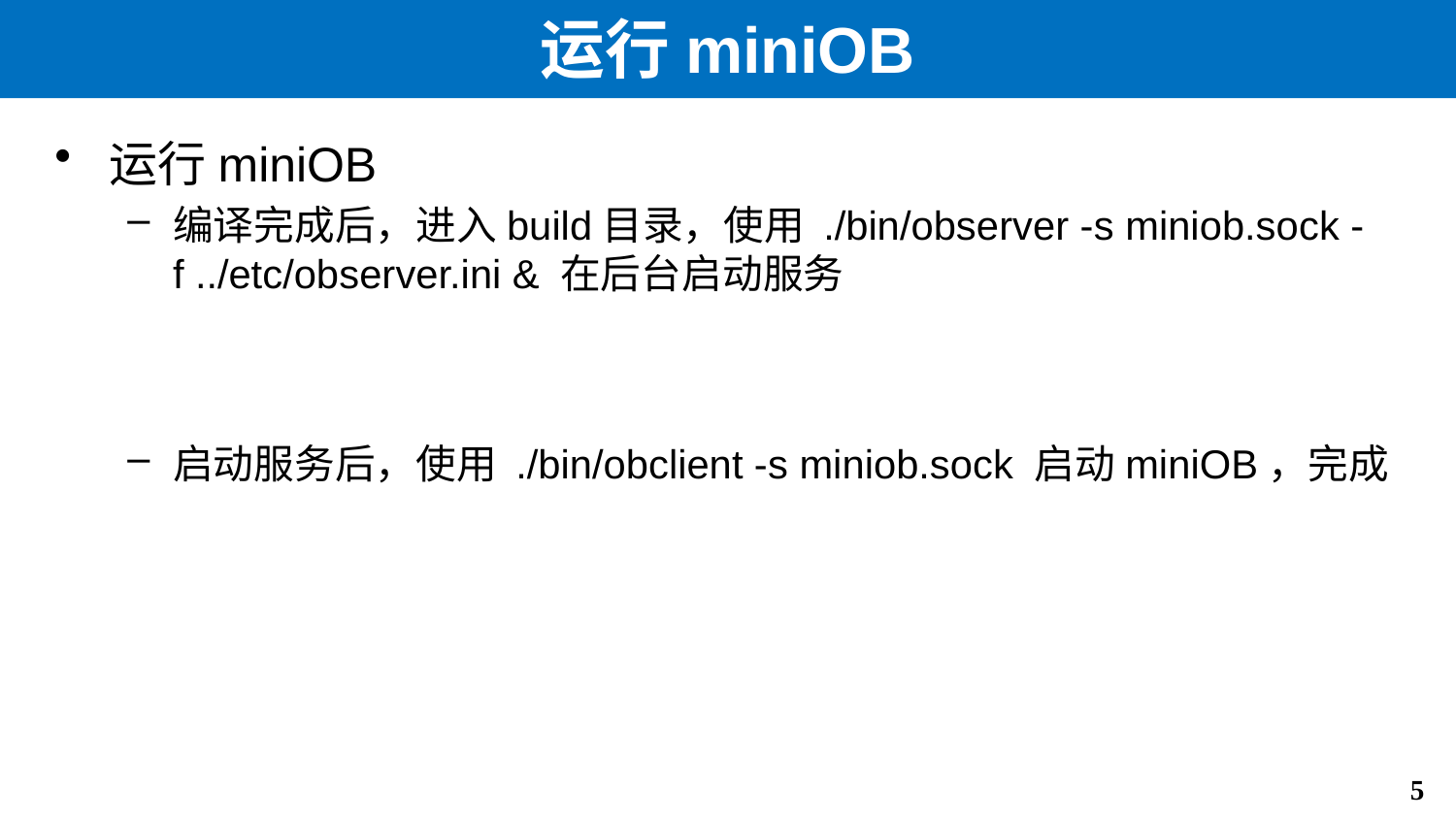

# 运行miniOB
运行miniOB
编译完成后，进入build目录，使用 ./bin/observer -s miniob.sock -f ../etc/observer.ini & 在后台启动服务

启动服务后，使用 ./bin/obclient -s miniob.sock 启动miniOB，完成